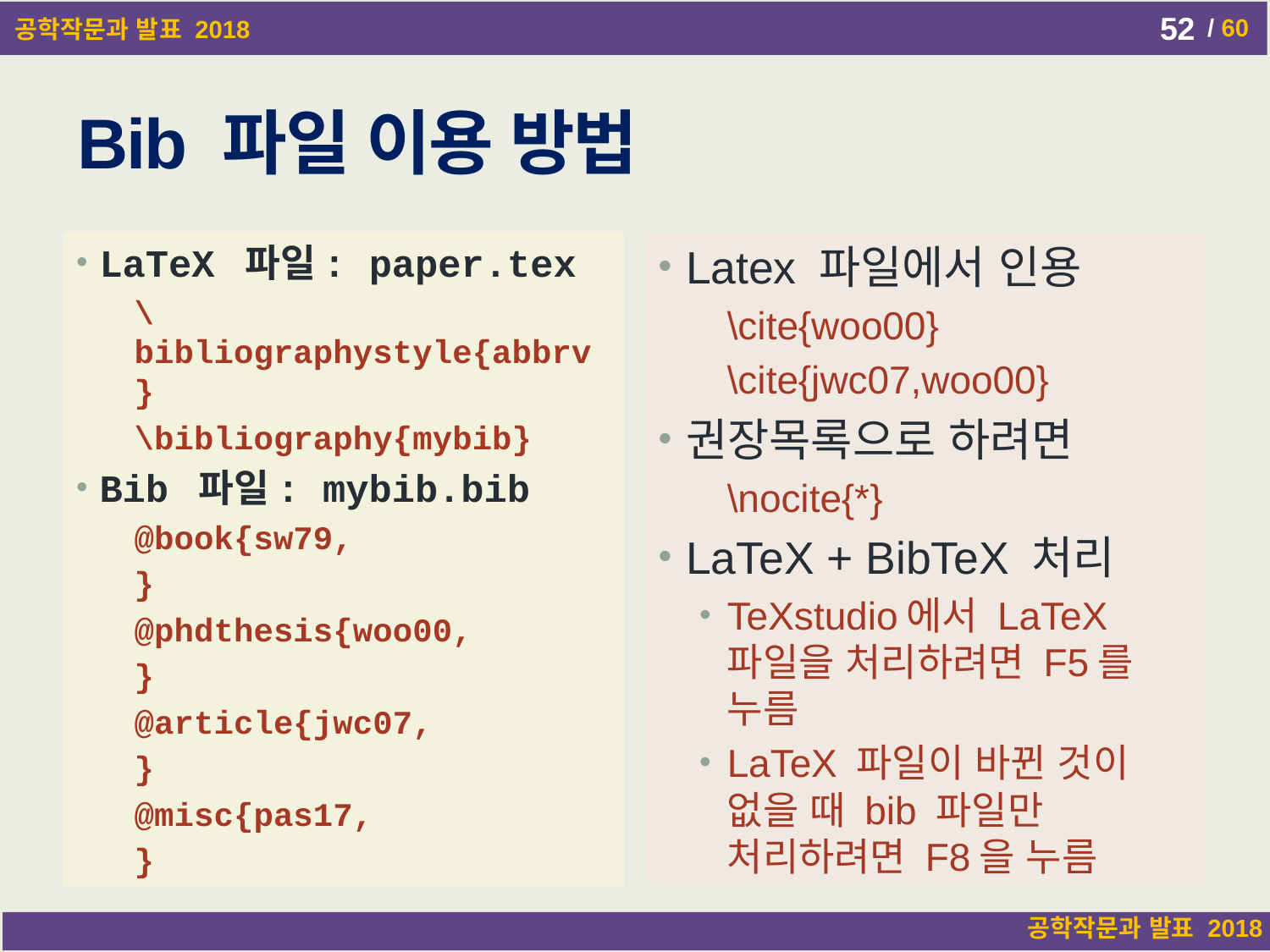

Writing and Presentation
52
# Bib 파일 이용 방법
LaTeX 파일: paper.tex
\bibliographystyle{abbrv}
\bibliography{mybib}
Bib 파일: mybib.bib
@book{sw79,
}
@phdthesis{woo00,
}
@article{jwc07,
}
@misc{pas17,
}

Latex 파일에서 인용
\cite{woo00}
\cite{jwc07,woo00}
권장목록으로 하려면
\nocite{*}
LaTeX + BibTeX 처리
TeXstudio에서 LaTeX 파일을 처리하려면 F5를 누름
LaTeX 파일이 바뀐 것이 없을 때 bib 파일만 처리하려면 F8을 누름